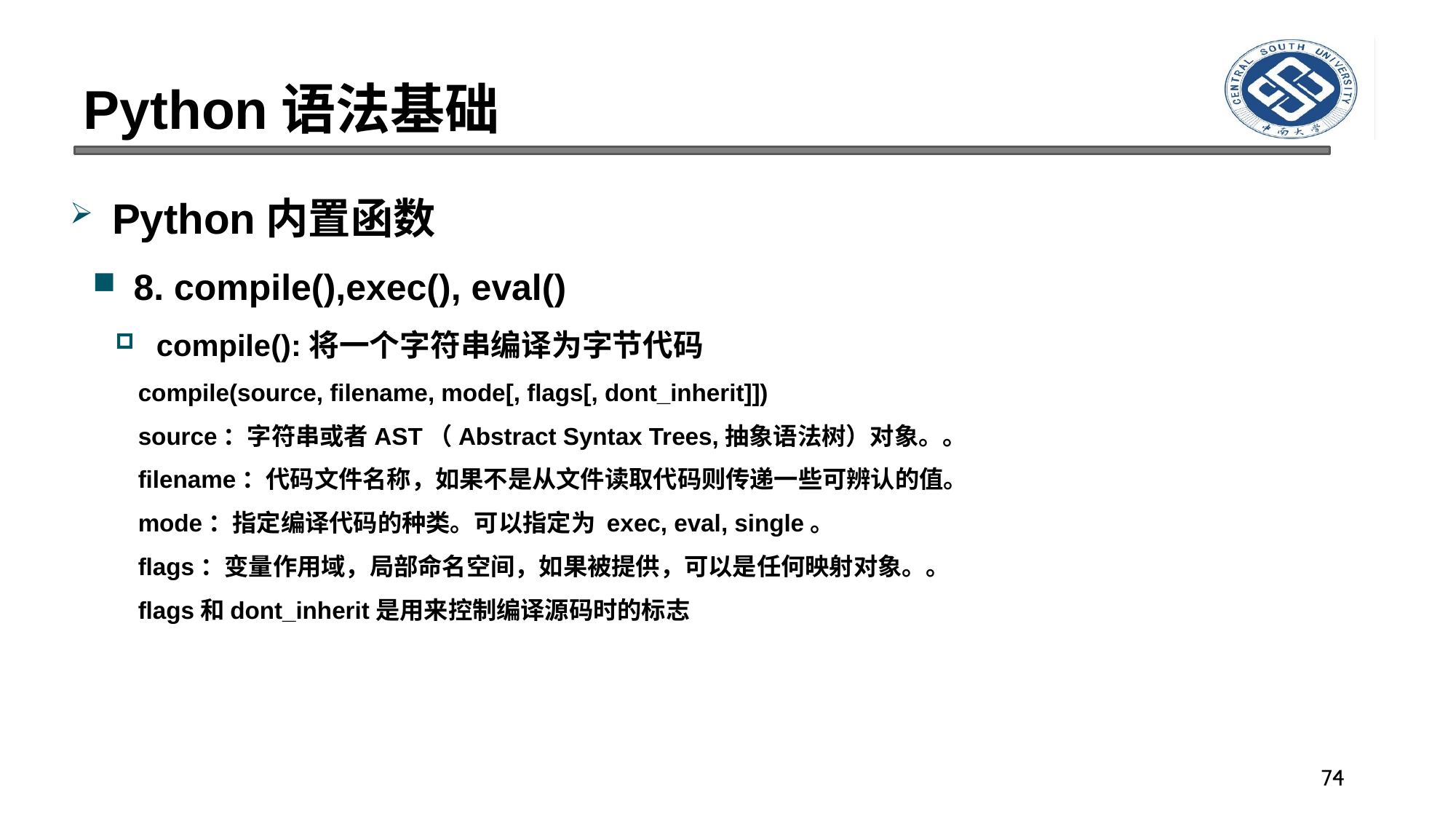

# Python语法基础
Python内置函数
8. compile(),exec(), eval()
compile():将一个字符串编译为字节代码
compile(source, filename, mode[, flags[, dont_inherit]])
source：字符串或者AST（Abstract Syntax Trees,抽象语法树）对象。。
filename：代码文件名称，如果不是从文件读取代码则传递一些可辨认的值。
mode：指定编译代码的种类。可以指定为 exec, eval, single。
flags：变量作用域，局部命名空间，如果被提供，可以是任何映射对象。。
flags和dont_inherit是用来控制编译源码时的标志
74